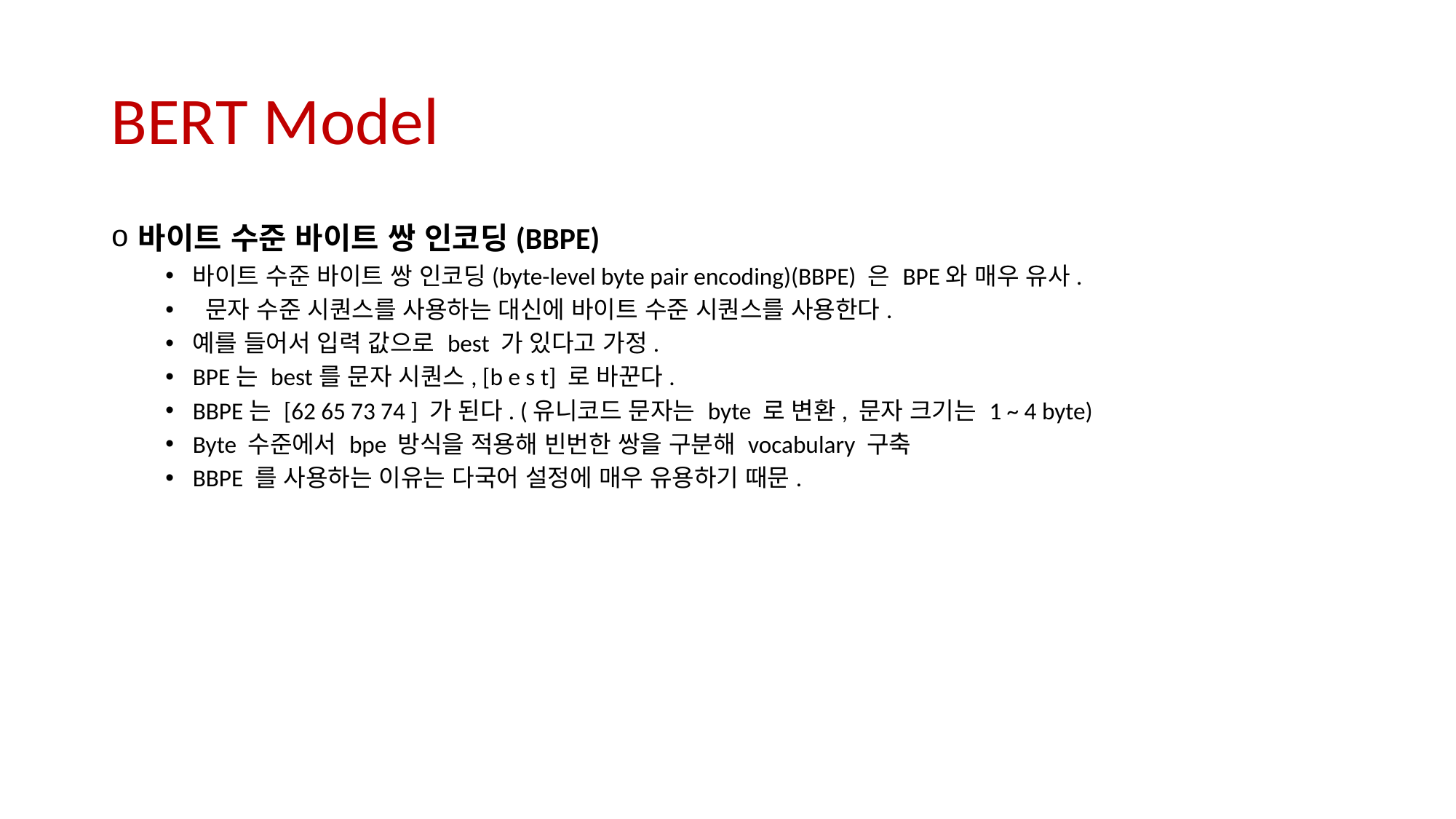

# BERT Model
바이트 수준 바이트 쌍 인코딩(BBPE)
바이트 수준 바이트 쌍 인코딩(byte-level byte pair encoding)(BBPE) 은 BPE와 매우 유사.
 문자 수준 시퀀스를 사용하는 대신에 바이트 수준 시퀀스를 사용한다.
예를 들어서 입력 값으로 best 가 있다고 가정.
BPE는 best를 문자 시퀀스, [b e s t] 로 바꾼다.
BBPE는 [62 65 73 74 ] 가 된다. (유니코드 문자는 byte 로 변환, 문자 크기는 1 ~ 4 byte)
Byte 수준에서 bpe 방식을 적용해 빈번한 쌍을 구분해 vocabulary 구축
BBPE 를 사용하는 이유는 다국어 설정에 매우 유용하기 때문.